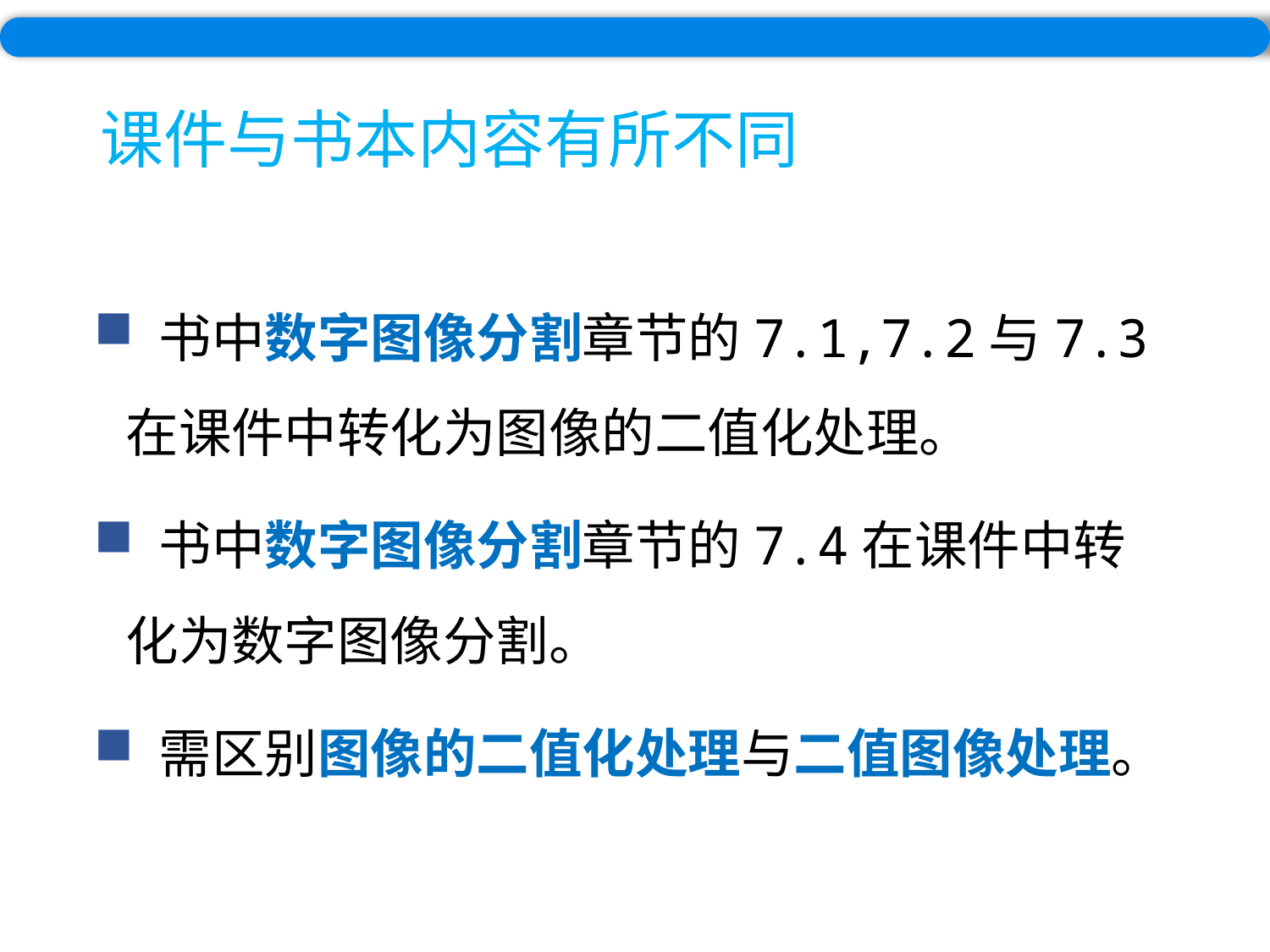

# 课件与书本内容有所不同
 书中数字图像分割章节的7.1,7.2与7.3在课件中转化为图像的二值化处理。
 书中数字图像分割章节的7.4在课件中转化为数字图像分割。
 需区别图像的二值化处理与二值图像处理。